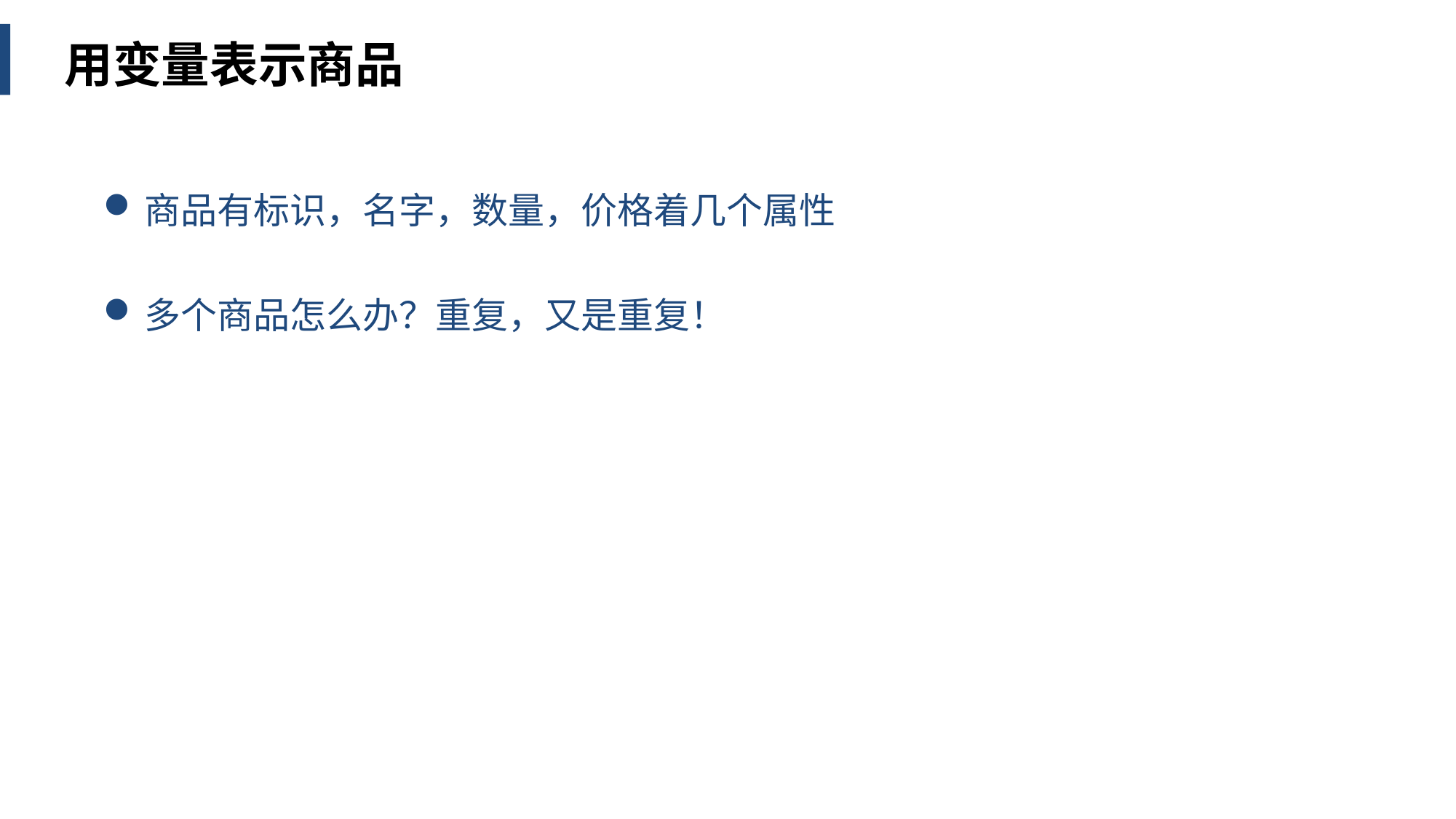

用变量表示商品
商品有标识，名字，数量，价格着几个属性

多个商品怎么办？重复，又是重复！